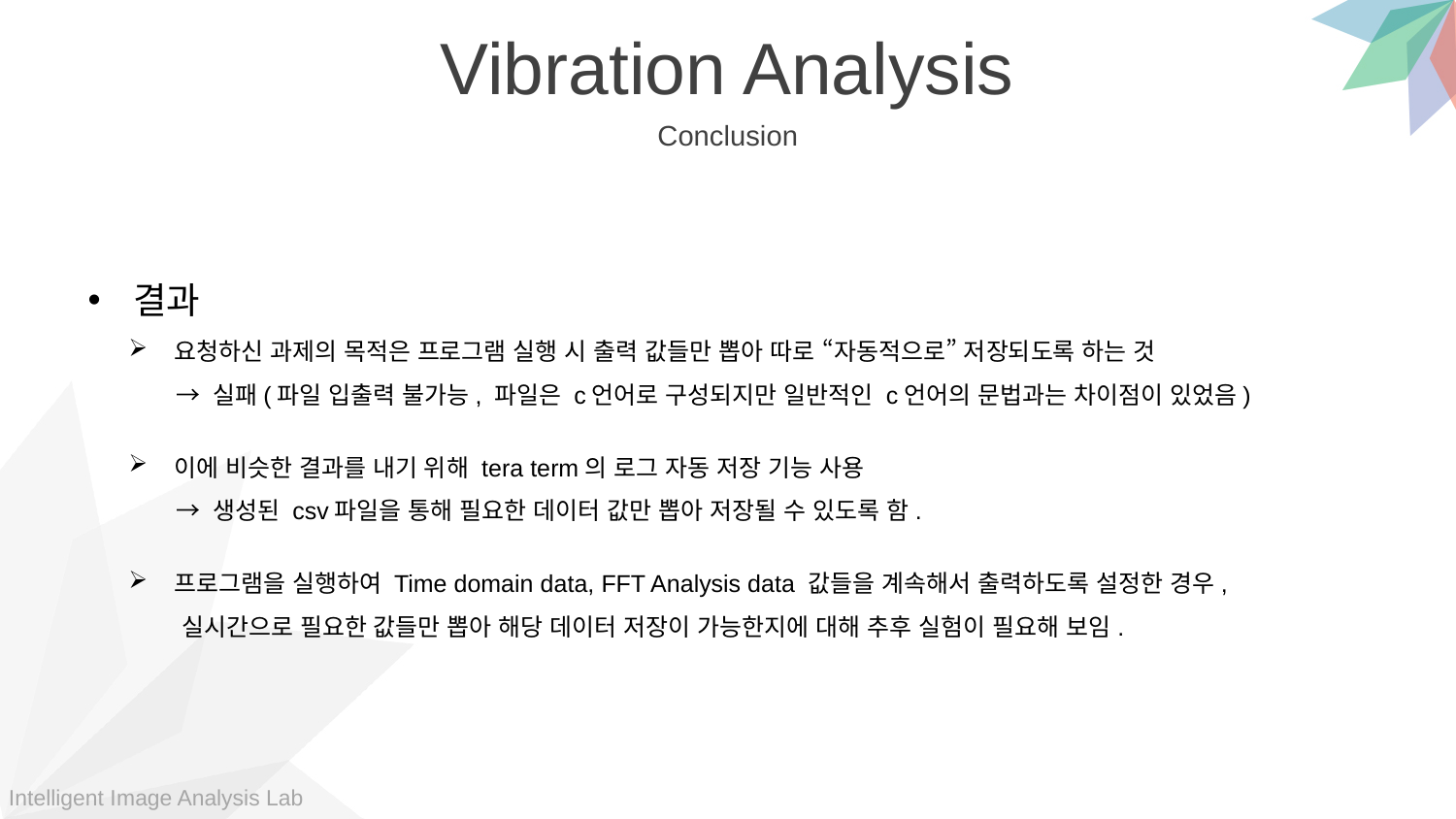

Vibration Analysis
Conclusion
결과
요청하신 과제의 목적은 프로그램 실행 시 출력 값들만 뽑아 따로 “자동적으로” 저장되도록 하는 것
       → 실패(파일 입출력 불가능, 파일은 c언어로 구성되지만 일반적인 c언어의 문법과는 차이점이 있었음)

이에 비슷한 결과를 내기 위해 tera term의 로그 자동 저장 기능 사용
       → 생성된 csv파일을 통해 필요한 데이터 값만 뽑아 저장될 수 있도록 함.

프로그램을 실행하여 Time domain data, FFT Analysis data 값들을 계속해서 출력하도록 설정한 경우,
       실시간으로 필요한 값들만 뽑아 해당 데이터 저장이 가능한지에 대해 추후 실험이 필요해 보임.